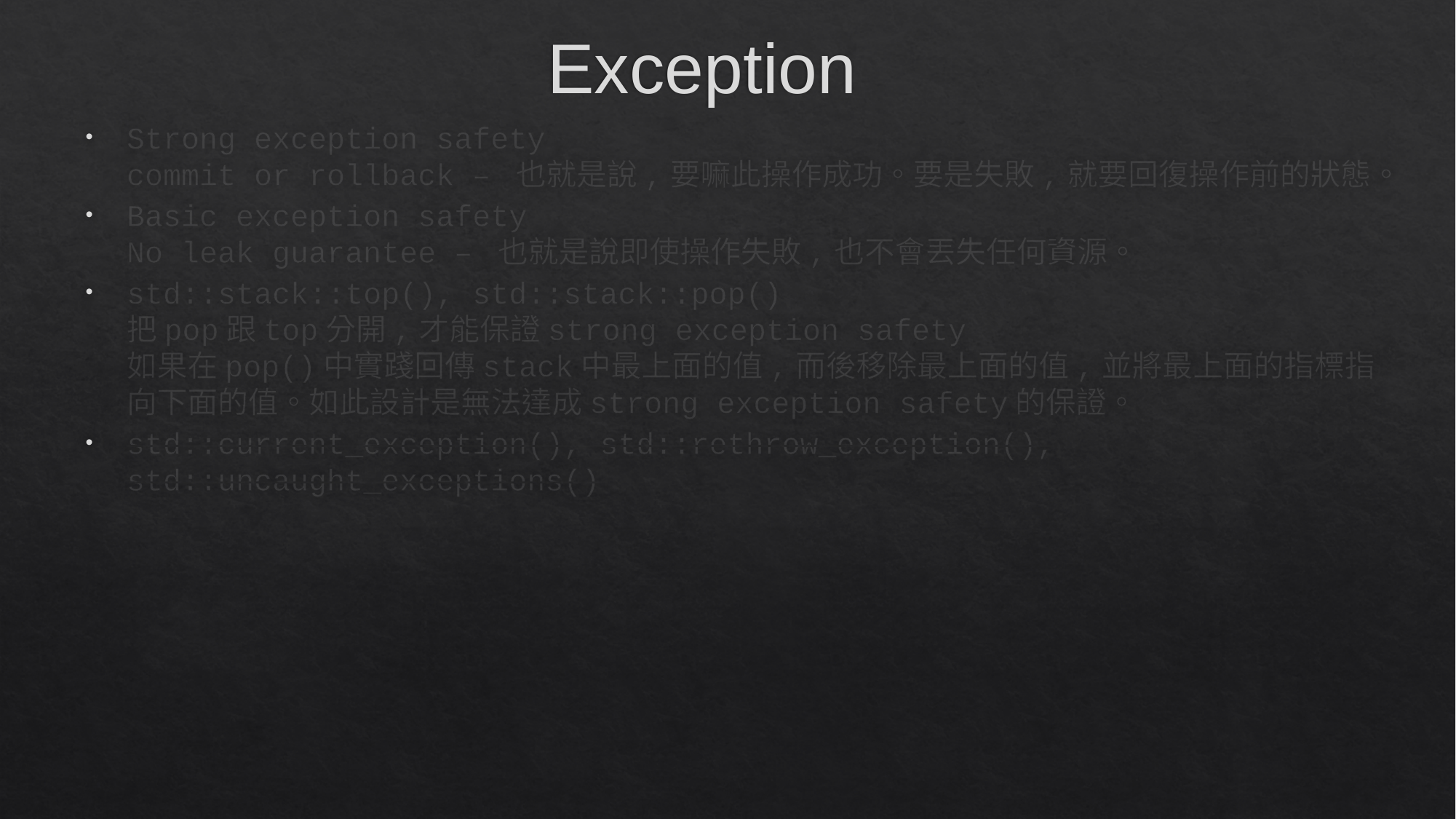

# Exception
Strong exception safety
commit or rollback – 也就是說,要嘛此操作成功。要是失敗,就要回復操作前的狀態。
Basic exception safety
No leak guarantee – 也就是說即使操作失敗,也不會丟失任何資源。
std::stack::top(), std::stack::pop()
把pop跟top分開,才能保證strong exception safety
如果在pop()中實踐回傳stack中最上面的值,而後移除最上面的值,並將最上面的指標指向下面的值。如此設計是無法達成strong exception safety的保證。
std::current_exception(), std::rethrow_exception(), std::uncaught_exceptions()